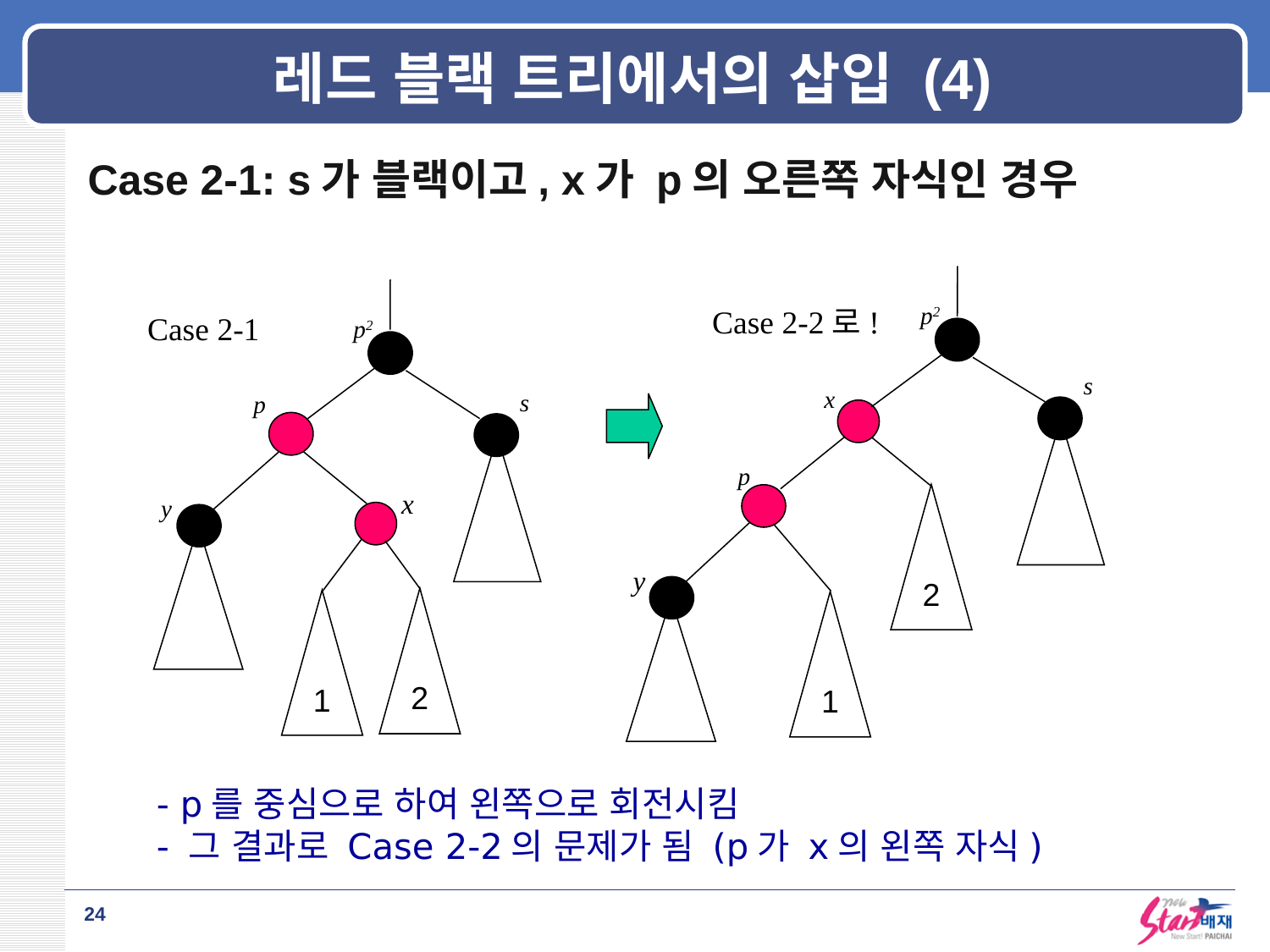

# 레드 블랙 트리에서의 삽입 (4)
Case 2-1: s가 블랙이고, x가 p의 오른쪽 자식인 경우

p2
Case 2-2로!
Case 2-1
p2

s

x
s
p

p
x
2

y

y

2
1
1

- p를 중심으로 하여 왼쪽으로 회전시킴
- 그 결과로 Case 2-2의 문제가 됨 (p가 x의 왼쪽 자식)
24